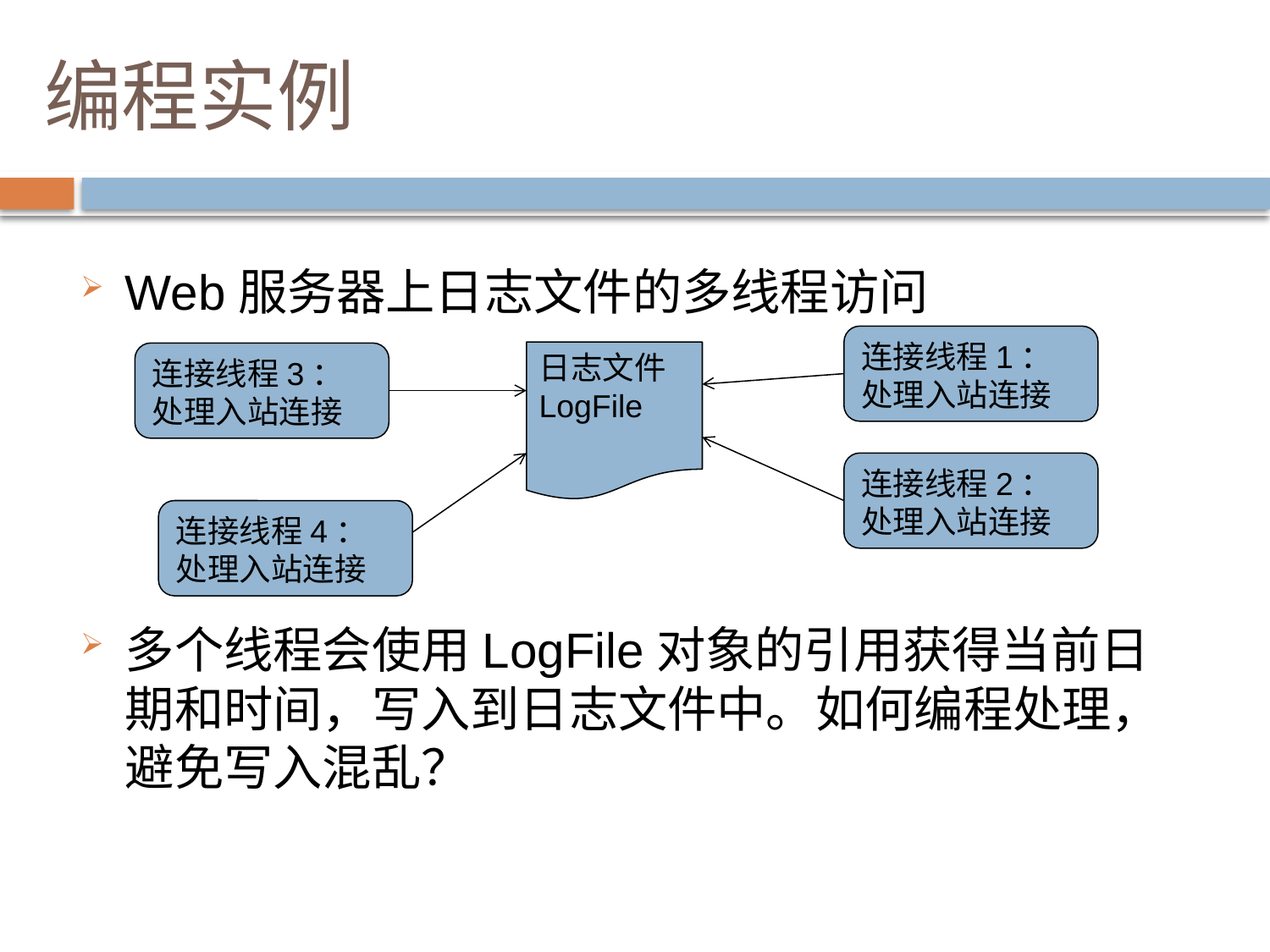

# 编程实例
Web服务器上日志文件的多线程访问

多个线程会使用LogFile对象的引用获得当前日期和时间，写入到日志文件中。如何编程处理，避免写入混乱？
连接线程1：处理入站连接
日志文件
LogFile
连接线程3：处理入站连接
连接线程2：处理入站连接
连接线程4：处理入站连接